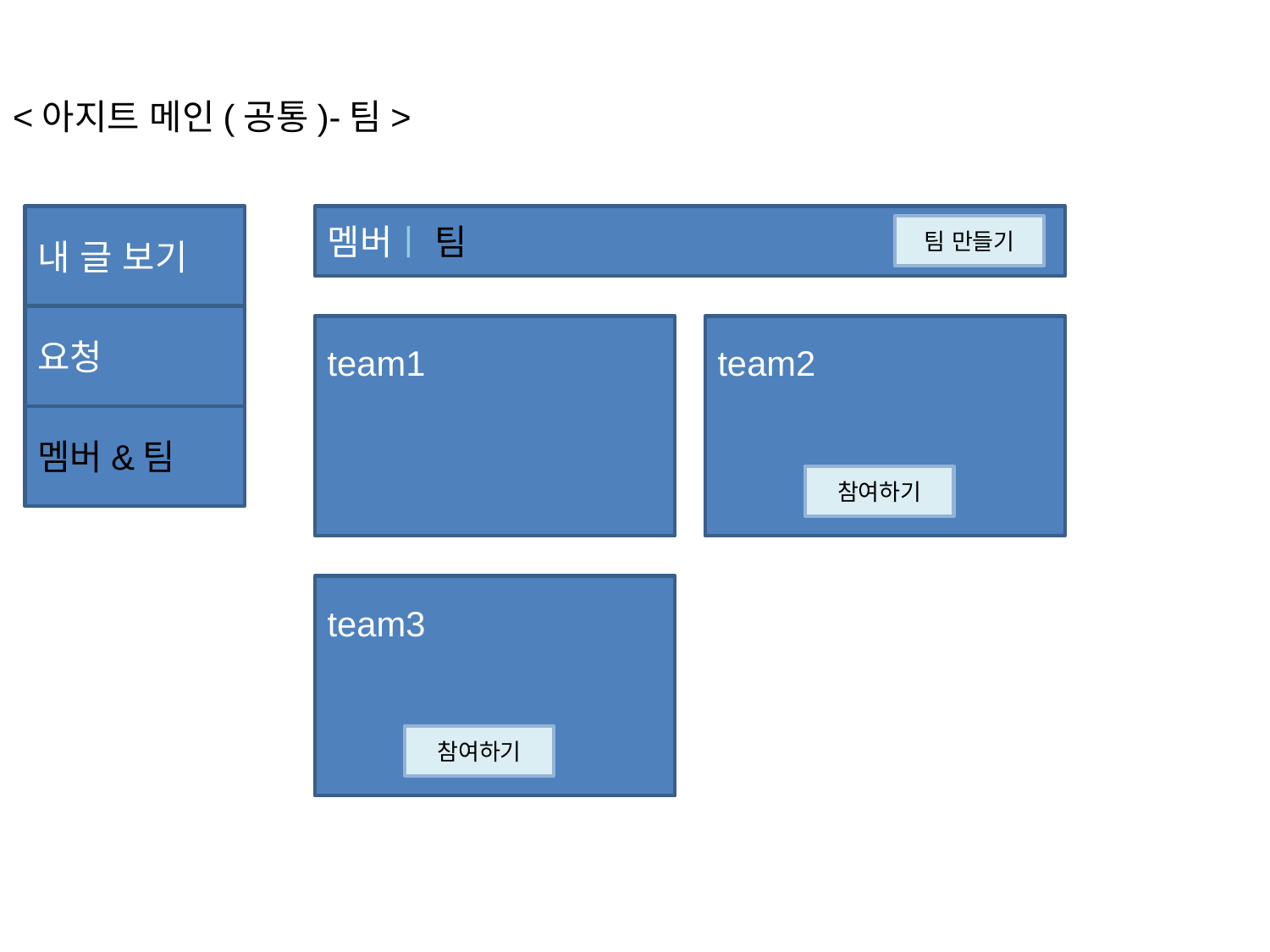

<아지트 메인(공통)-팀>
내 글 보기
멤버ㅣ 팀
팀 만들기
요청
team1

team2

멤버&팀
참여하기
team3

참여하기